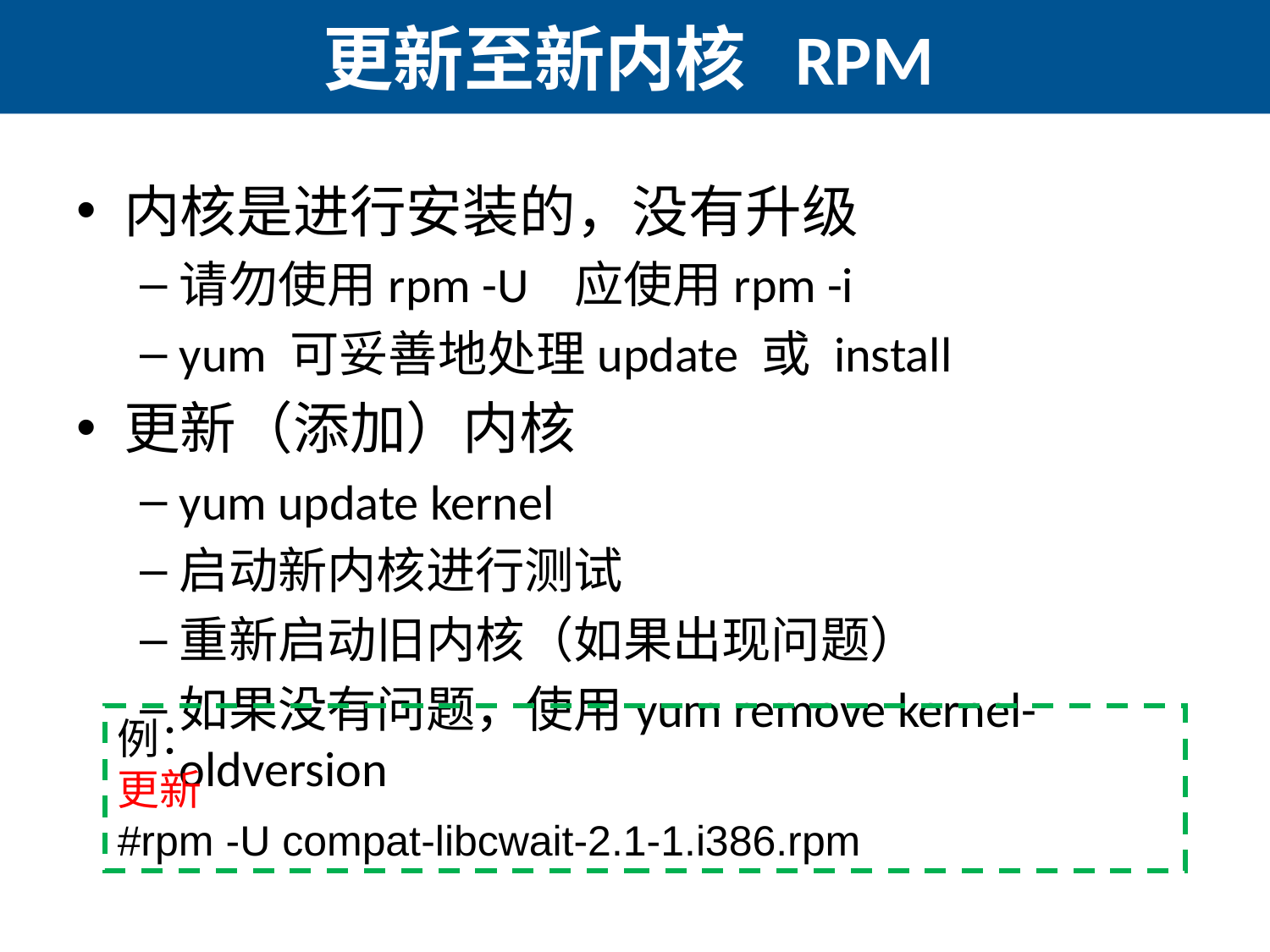

# 更新至新内核  RPM
内核是进行安装的，没有升级
请勿使用rpm -U   应使用rpm -i
yum 可妥善地处理update 或 install
更新（添加）内核
yum update kernel
启动新内核进行测试
重新启动旧内核（如果出现问题）
如果没有问题，使用yum remove kernel-oldversion
例：
更新
#rpm -U compat-libcwait-2.1-1.i386.rpm